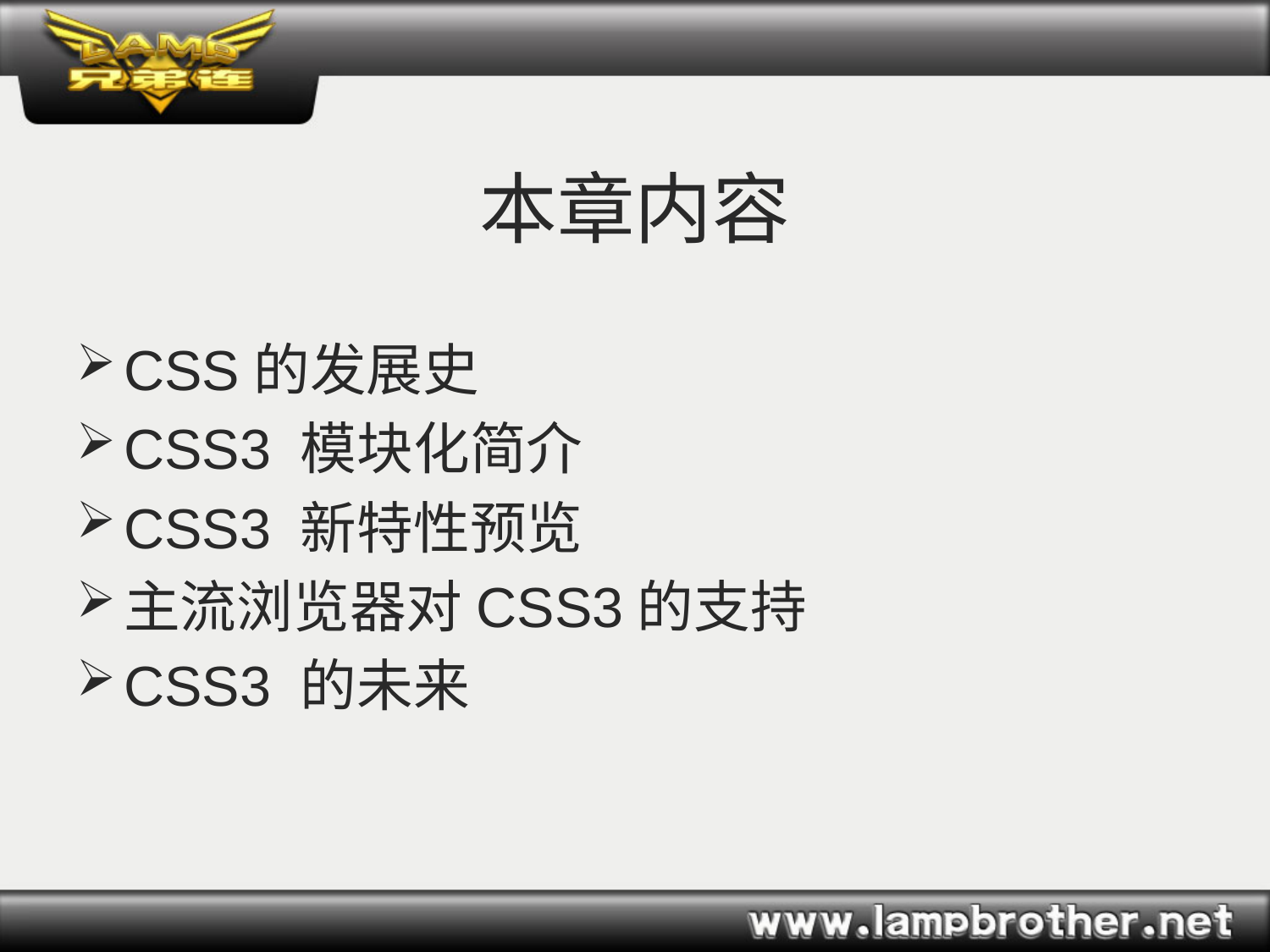

# 本章内容
CSS的发展史
CSS3 模块化简介
CSS3 新特性预览
主流浏览器对CSS3的支持
CSS3 的未来